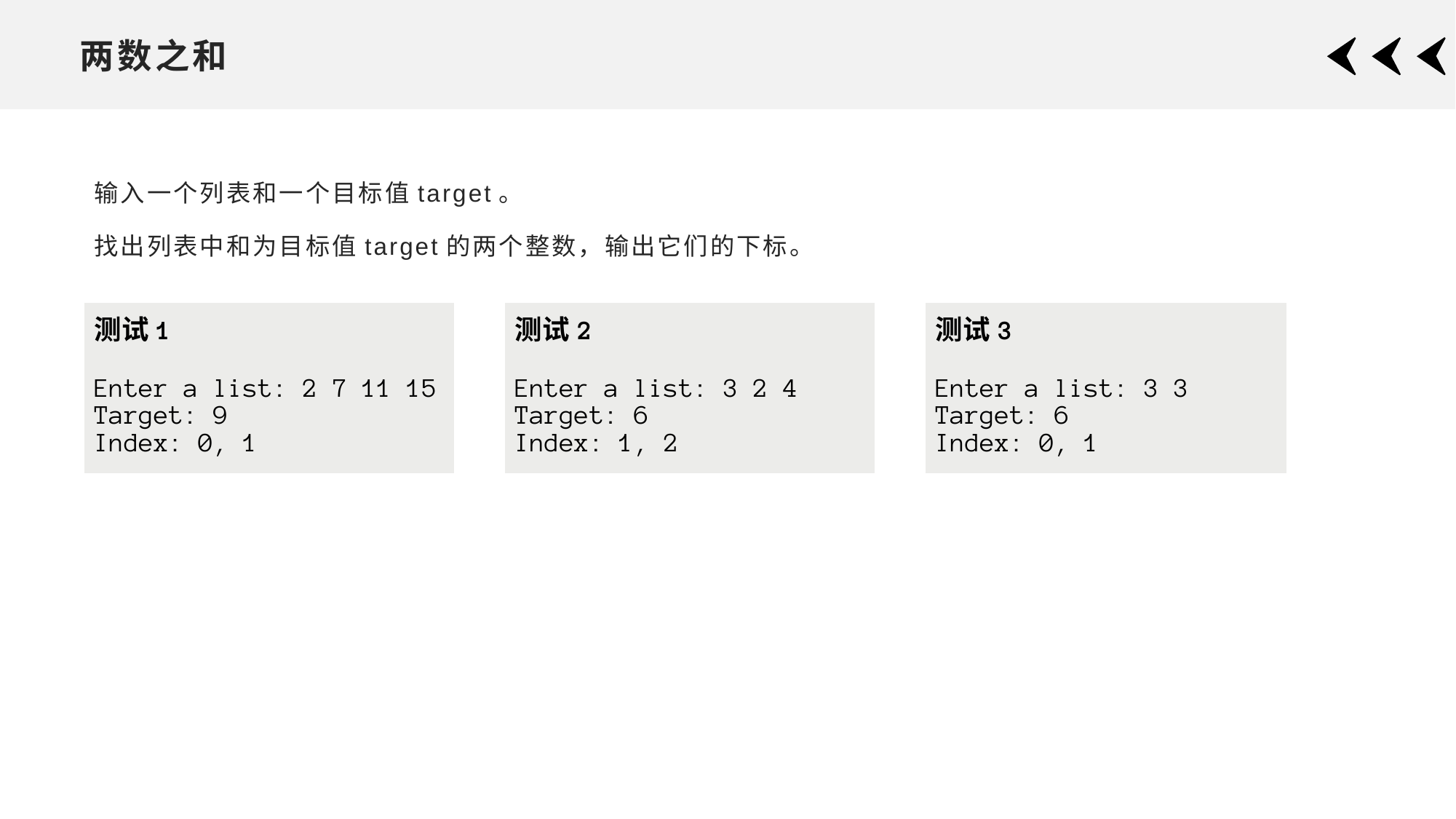

# 两数之和
输入一个列表和一个目标值target。
找出列表中和为目标值target的两个整数，输出它们的下标。
| 测试1 Enter a list: 2 7 11 15 Target: 9 Index: 0, 1 |
| --- |
| 测试2 Enter a list: 3 2 4 Target: 6 Index: 1, 2 |
| --- |
| 测试3 Enter a list: 3 3 Target: 6 Index: 0, 1 |
| --- |